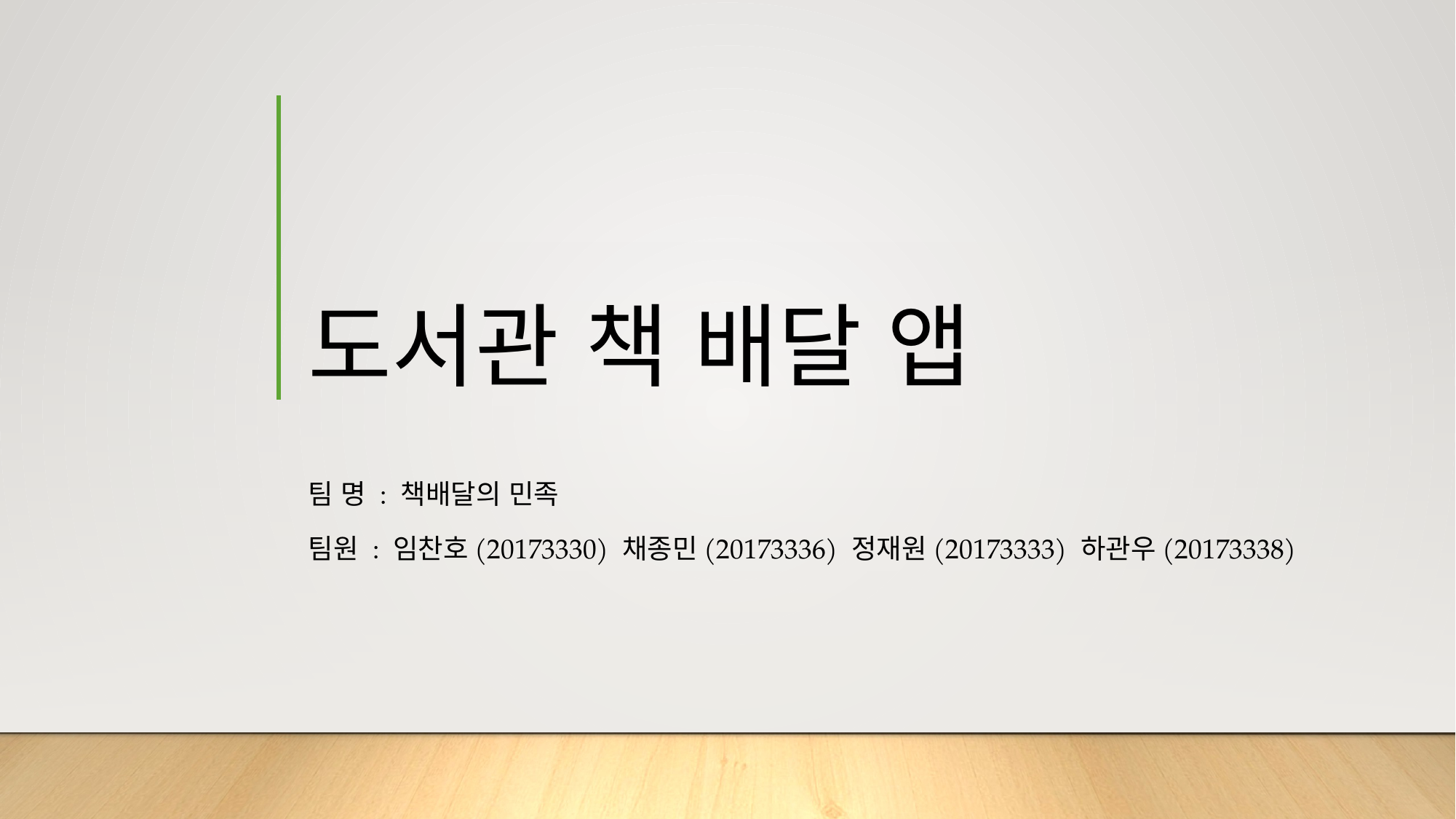

# 도서관 책 배달 앱
팀 명 : 책배달의 민족
팀원 : 임찬호(20173330) 채종민(20173336) 정재원(20173333) 하관우(20173338)